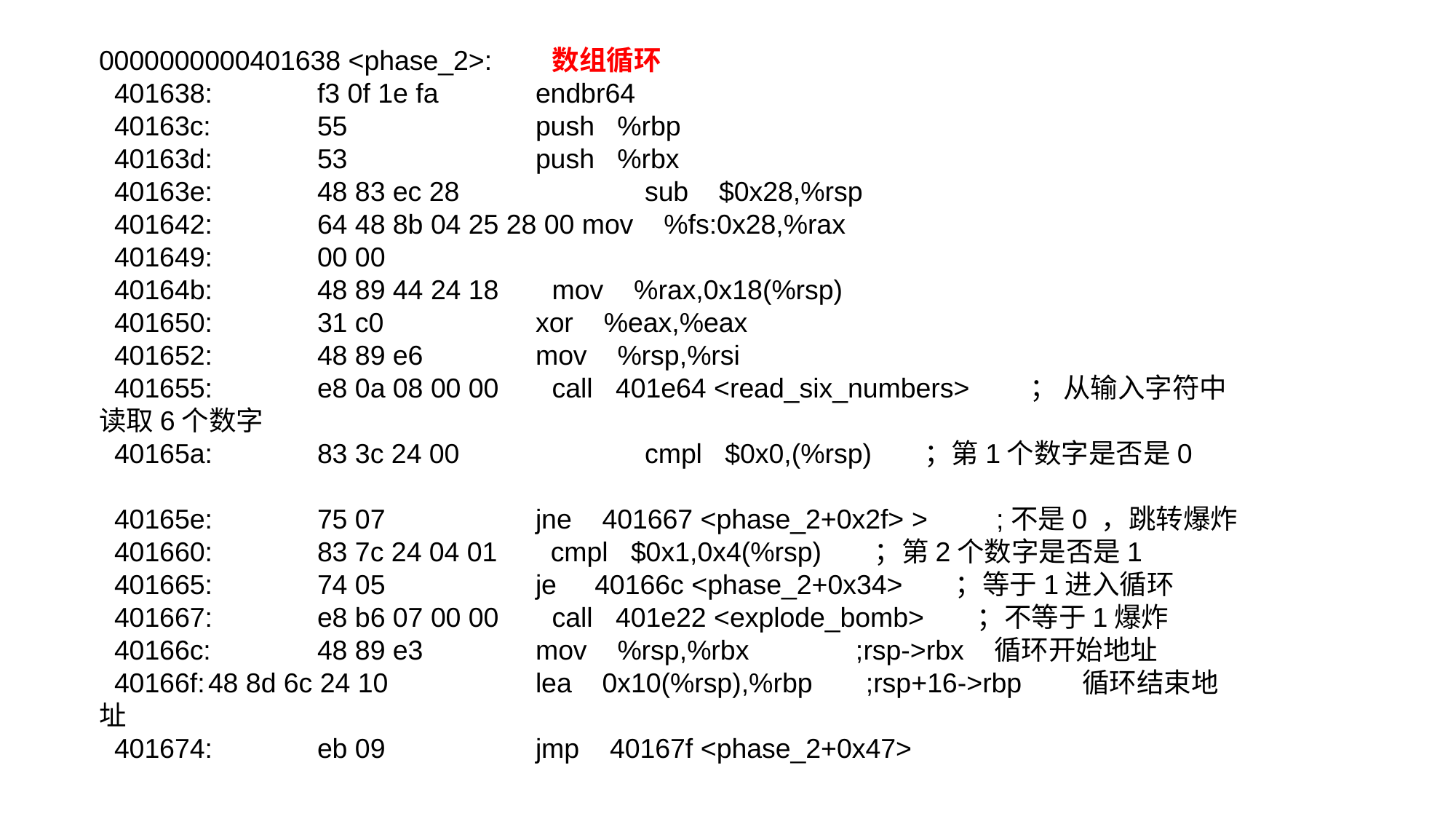

0000000000401638 <phase_2>:       数组循环
  401638:	f3 0f 1e fa          	endbr64
  40163c:	55                   	push   %rbp
  40163d:	53                   	push   %rbx
  40163e:	48 83 ec 28          	sub    $0x28,%rsp
  401642:	64 48 8b 04 25 28 00 mov    %fs:0x28,%rax
  401649:	00 00
  40164b:	48 89 44 24 18       mov    %rax,0x18(%rsp)
  401650:	31 c0                	xor    %eax,%eax
  401652:	48 89 e6             	mov    %rsp,%rsi
  401655:	e8 0a 08 00 00       call   401e64 <read_six_numbers>       ； 从输入字符中读取6个数字
  40165a:	83 3c 24 00          	cmpl   $0x0,(%rsp)      ；第1个数字是否是0
  40165e:	75 07                	jne    401667 <phase_2+0x2f> >         ;不是0 ，跳转爆炸
  401660:	83 7c 24 04 01       cmpl   $0x1,0x4(%rsp)      ；第2个数字是否是1
  401665:	74 05                	je     40166c <phase_2+0x34>      ；等于1进入循环
  401667:	e8 b6 07 00 00       call   401e22 <explode_bomb>      ；不等于1爆炸
  40166c:	48 89 e3             	mov    %rsp,%rbx              ;rsp->rbx   循环开始地址
  40166f:	48 8d 6c 24 10      	lea    0x10(%rsp),%rbp       ;rsp+16->rbp       循环结束地址
  401674:	eb 09                	jmp    40167f <phase_2+0x47>